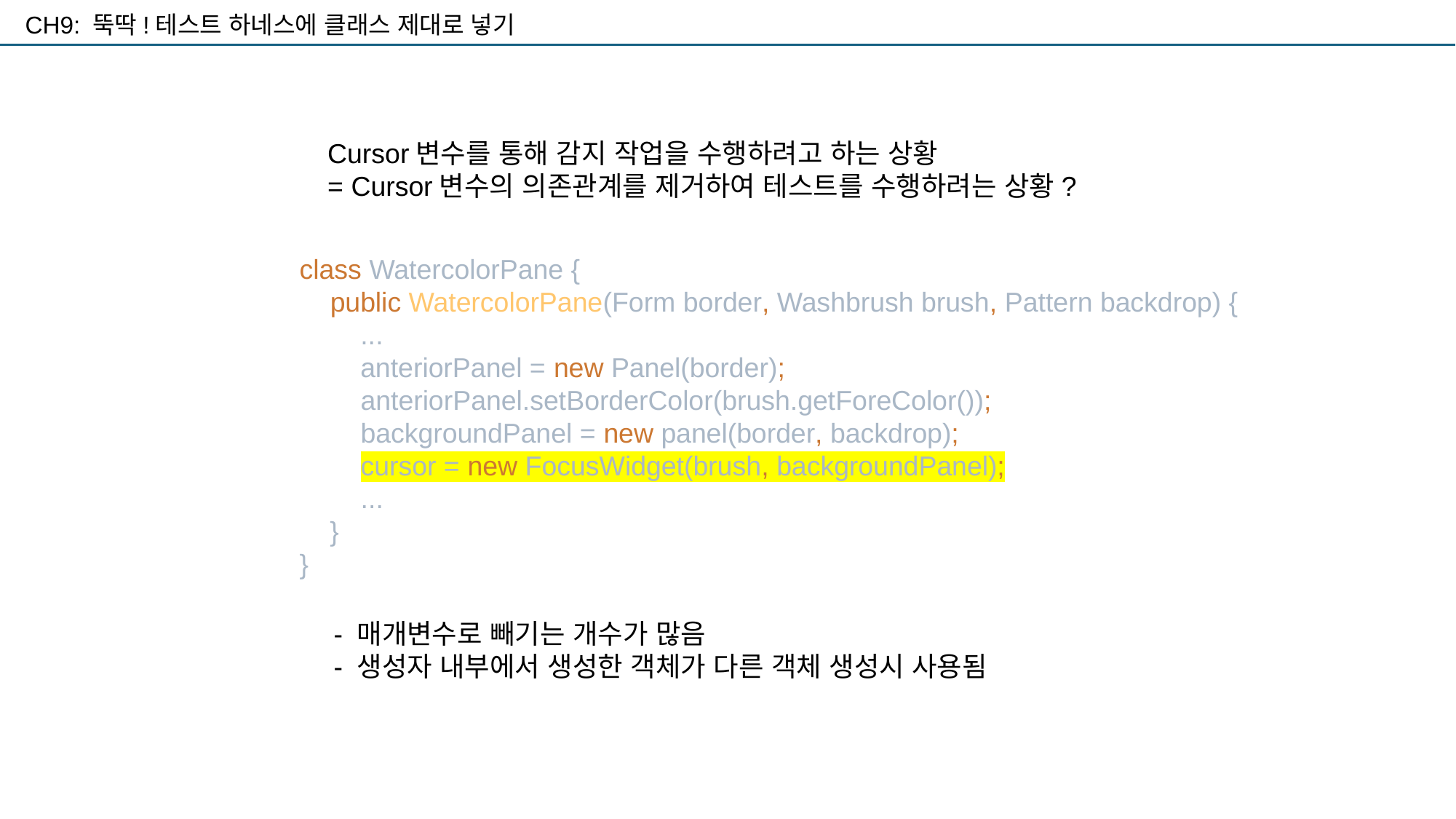

CH9: 뚝딱!테스트 하네스에 클래스 제대로 넣기
Cursor변수를 통해 감지 작업을 수행하려고 하는 상황
= Cursor변수의 의존관계를 제거하여 테스트를 수행하려는 상황?
class WatercolorPane {
    public WatercolorPane(Form border, Washbrush brush, Pattern backdrop) {
        ...
        anteriorPanel = new Panel(border);
        anteriorPanel.setBorderColor(brush.getForeColor());
        backgroundPanel = new panel(border, backdrop);
        cursor = new FocusWidget(brush, backgroundPanel);
        ...
    }
}
- 매개변수로 빼기는 개수가 많음
- 생성자 내부에서 생성한 객체가 다른 객체 생성시 사용됨